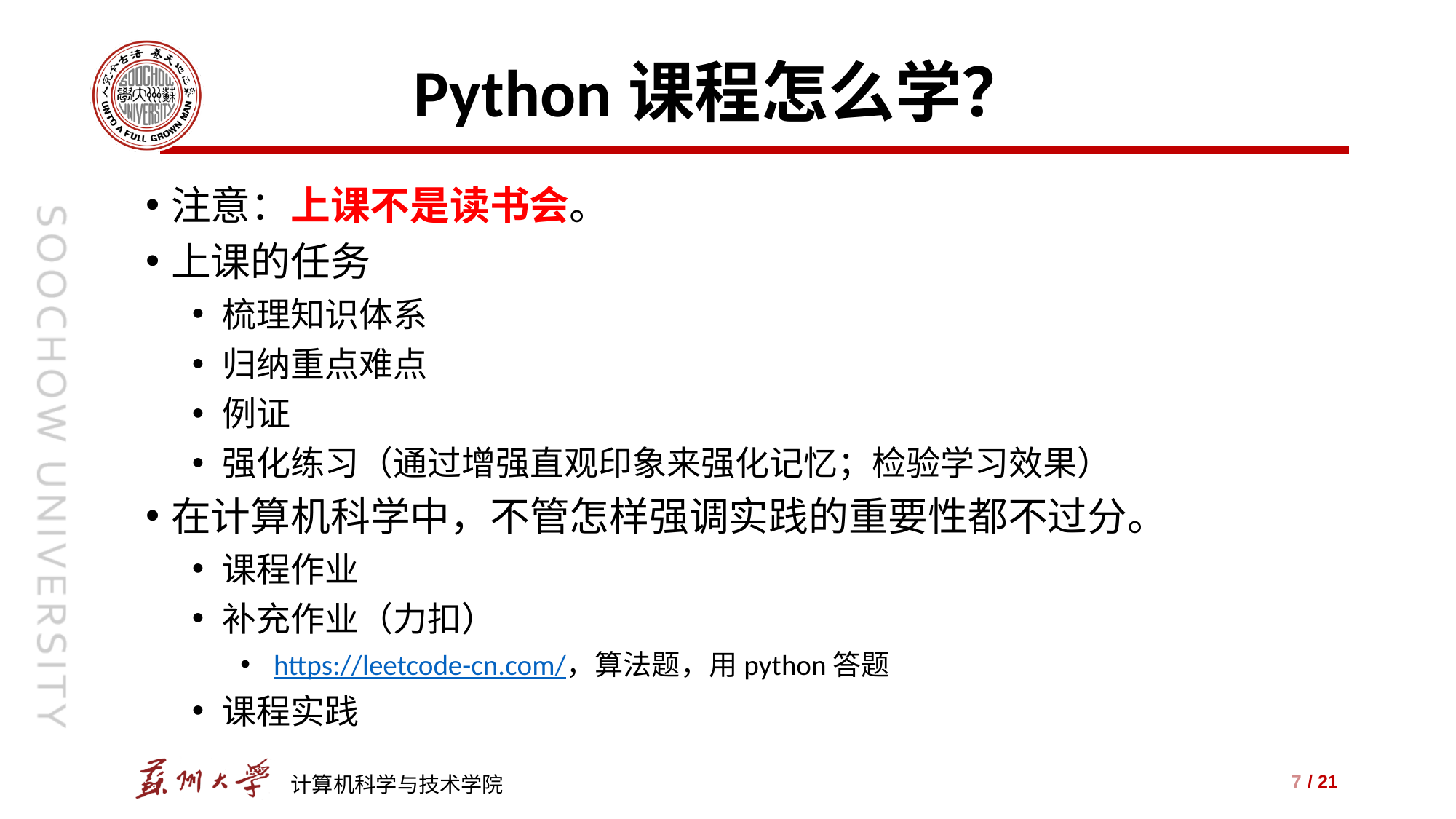

# Python课程怎么学？
注意：上课不是读书会。
上课的任务
梳理知识体系
归纳重点难点
例证
强化练习（通过增强直观印象来强化记忆；检验学习效果）
在计算机科学中，不管怎样强调实践的重要性都不过分。
课程作业
补充作业（力扣）
https://leetcode-cn.com/，算法题，用python答题
课程实践
7